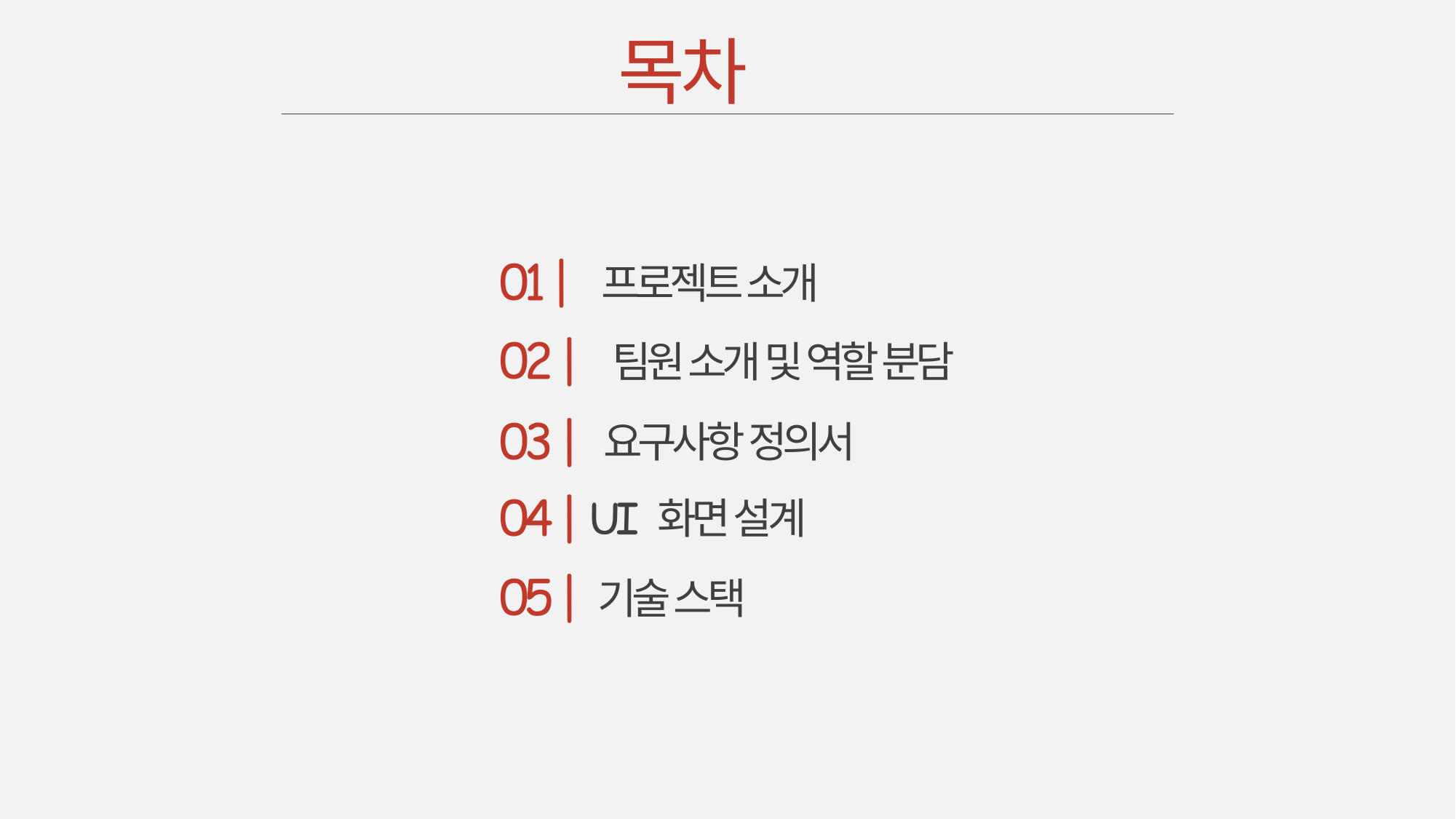

목차
01 |
프로젝트 소개
02 |
팀원 소개 및 역할 분담
03 |
요구사항 정의서
04 |
UI 화면 설계
05 |
기술 스택